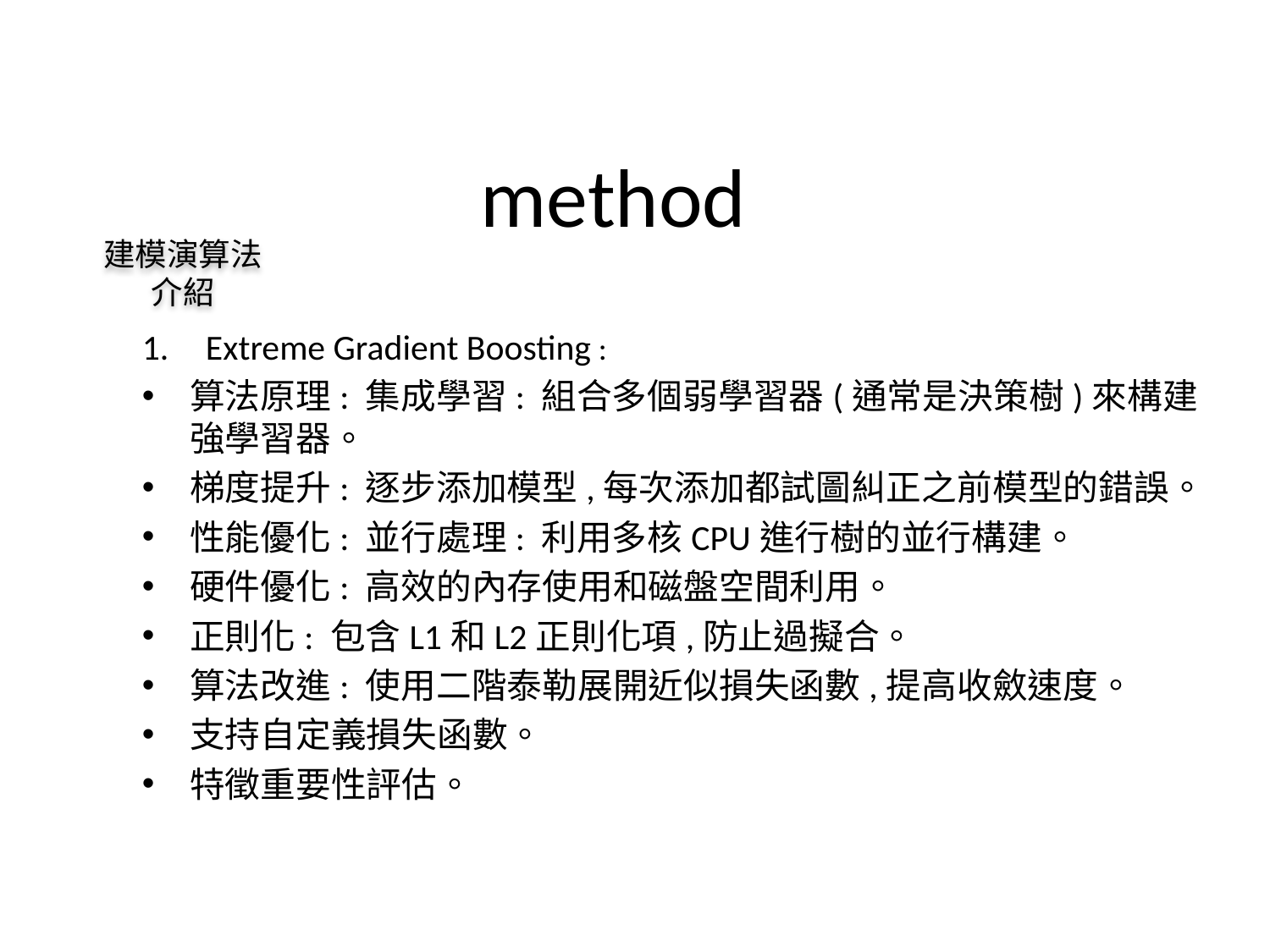

# method
建模演算法
介紹
Extreme Gradient Boosting :
算法原理: 集成學習: 組合多個弱學習器(通常是決策樹)來構建強學習器。
梯度提升: 逐步添加模型,每次添加都試圖糾正之前模型的錯誤。
性能優化: 並行處理: 利用多核CPU進行樹的並行構建。
硬件優化: 高效的內存使用和磁盤空間利用。
正則化: 包含L1和L2正則化項,防止過擬合。
算法改進: 使用二階泰勒展開近似損失函數,提高收斂速度。
支持自定義損失函數。
特徵重要性評估。